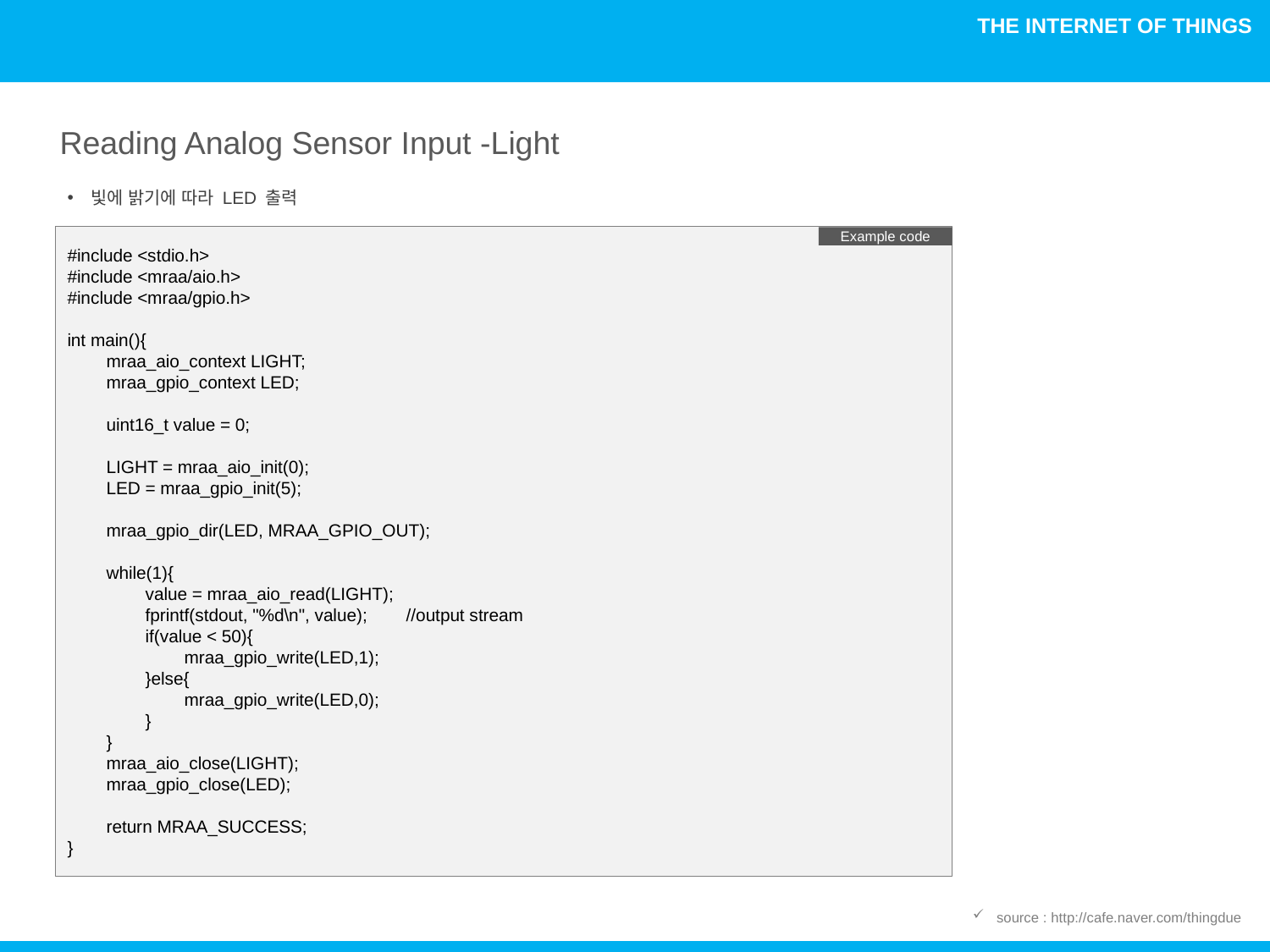

Reading Analog Sensor Input -Light
빛에 밝기에 따라 LED 출력
#include <stdio.h>
#include <mraa/aio.h>
#include <mraa/gpio.h>

int main(){
        mraa_aio_context LIGHT;
        mraa_gpio_context LED;

        uint16_t value = 0;

        LIGHT = mraa_aio_init(0);
        LED = mraa_gpio_init(5);

        mraa_gpio_dir(LED, MRAA_GPIO_OUT);

        while(1){
                value = mraa_aio_read(LIGHT);
                fprintf(stdout, "%d\n", value);        //output stream
                if(value < 50){
                        mraa_gpio_write(LED,1);
                }else{
                        mraa_gpio_write(LED,0);
                }
        }
        mraa_aio_close(LIGHT);
        mraa_gpio_close(LED);

        return MRAA_SUCCESS;
}
Example code
source : http://cafe.naver.com/thingdue